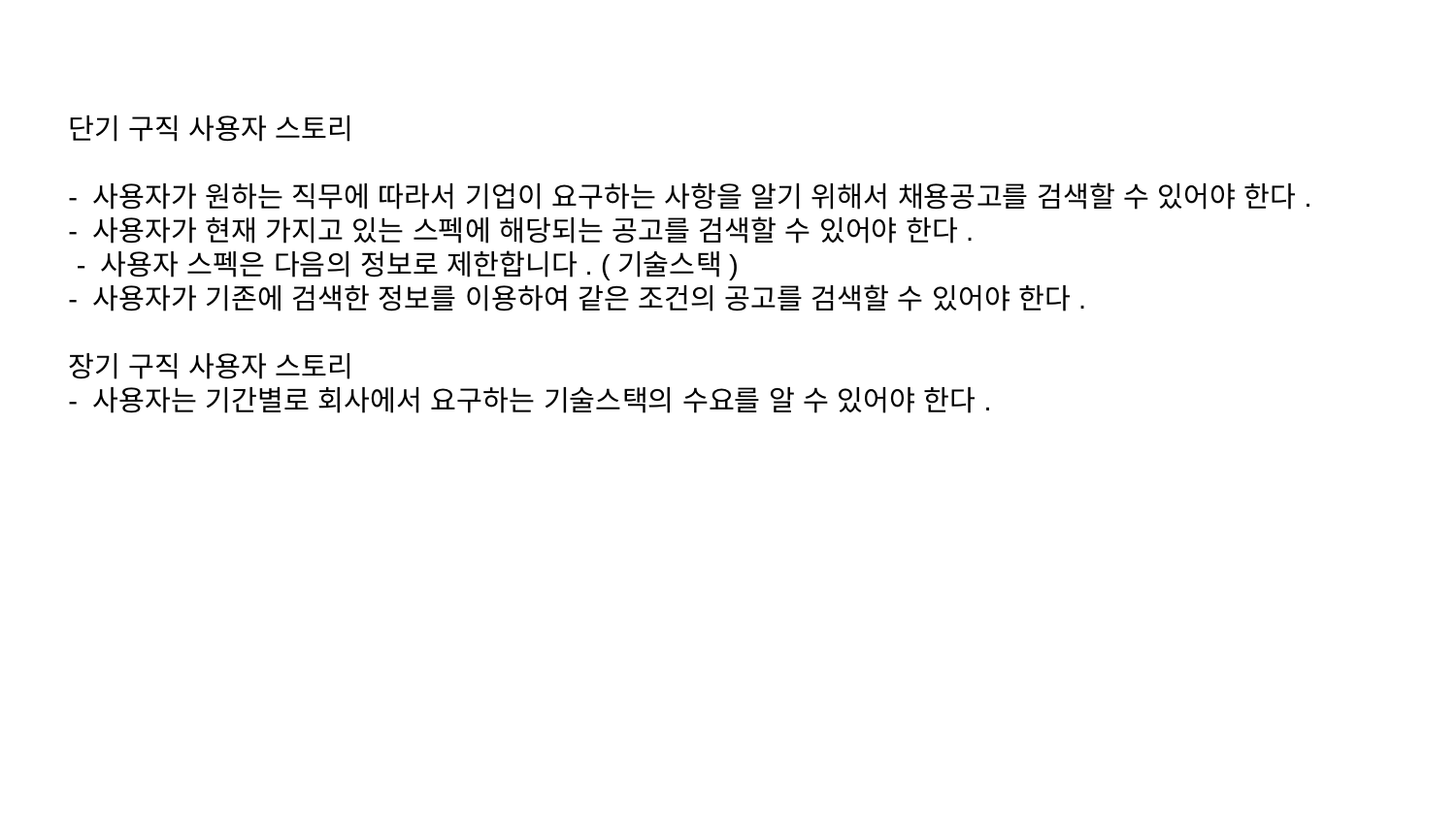

단기 구직 사용자 스토리

- 사용자가 원하는 직무에 따라서 기업이 요구하는 사항을 알기 위해서 채용공고를 검색할 수 있어야 한다.
- 사용자가 현재 가지고 있는 스펙에 해당되는 공고를 검색할 수 있어야 한다.
 - 사용자 스펙은 다음의 정보로 제한합니다. (기술스택)
- 사용자가 기존에 검색한 정보를 이용하여 같은 조건의 공고를 검색할 수 있어야 한다.

장기 구직 사용자 스토리
- 사용자는 기간별로 회사에서 요구하는 기술스택의 수요를 알 수 있어야 한다.